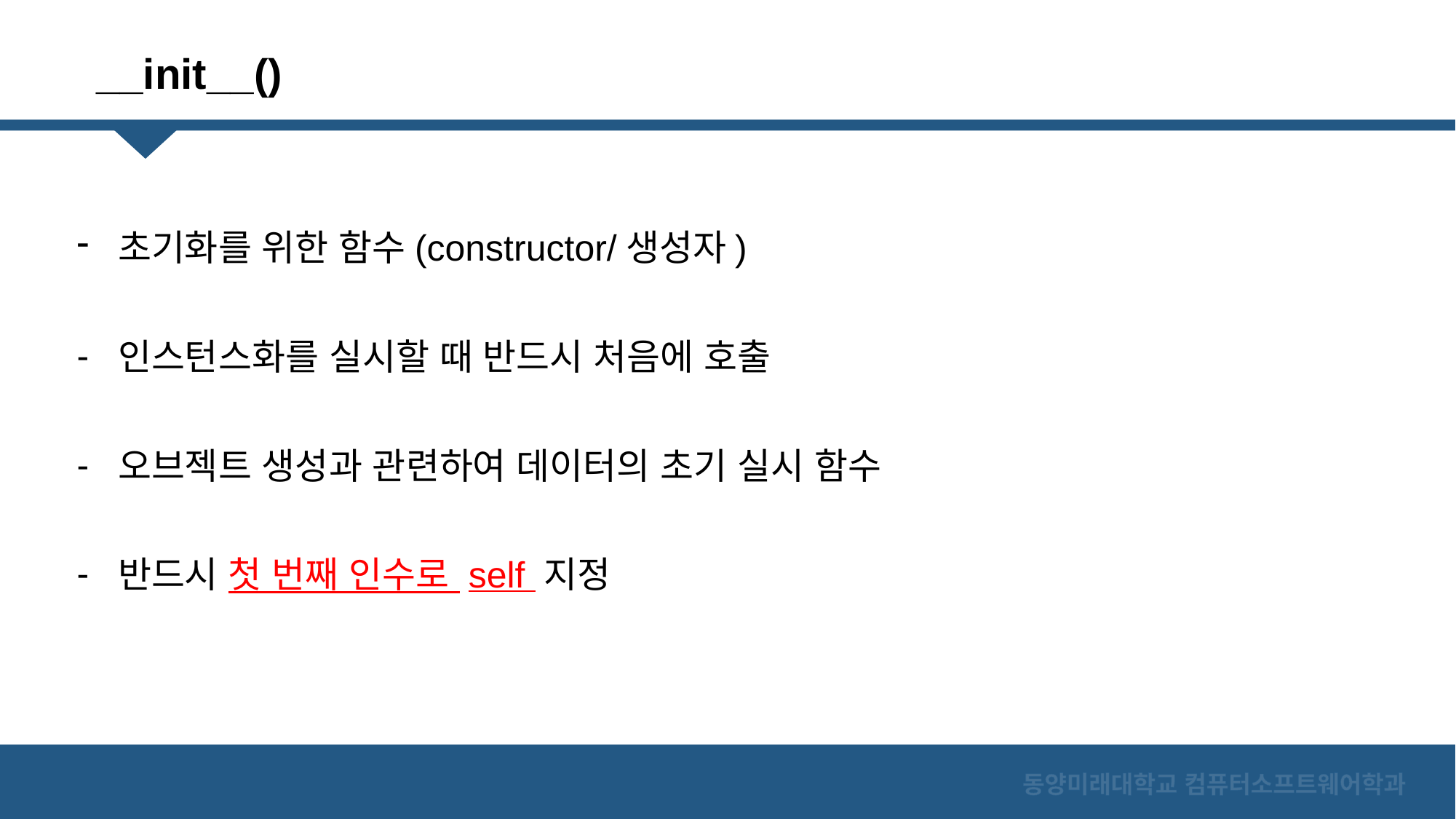

__init__()

초기화를 위한 함수(constructor/생성자)

인스턴스화를 실시할 때 반드시 처음에 호출

오브젝트 생성과 관련하여 데이터의 초기 실시 함수

반드시 첫 번째 인수로 self 지정

동양미래대학교 컴퓨터소프트웨어학과